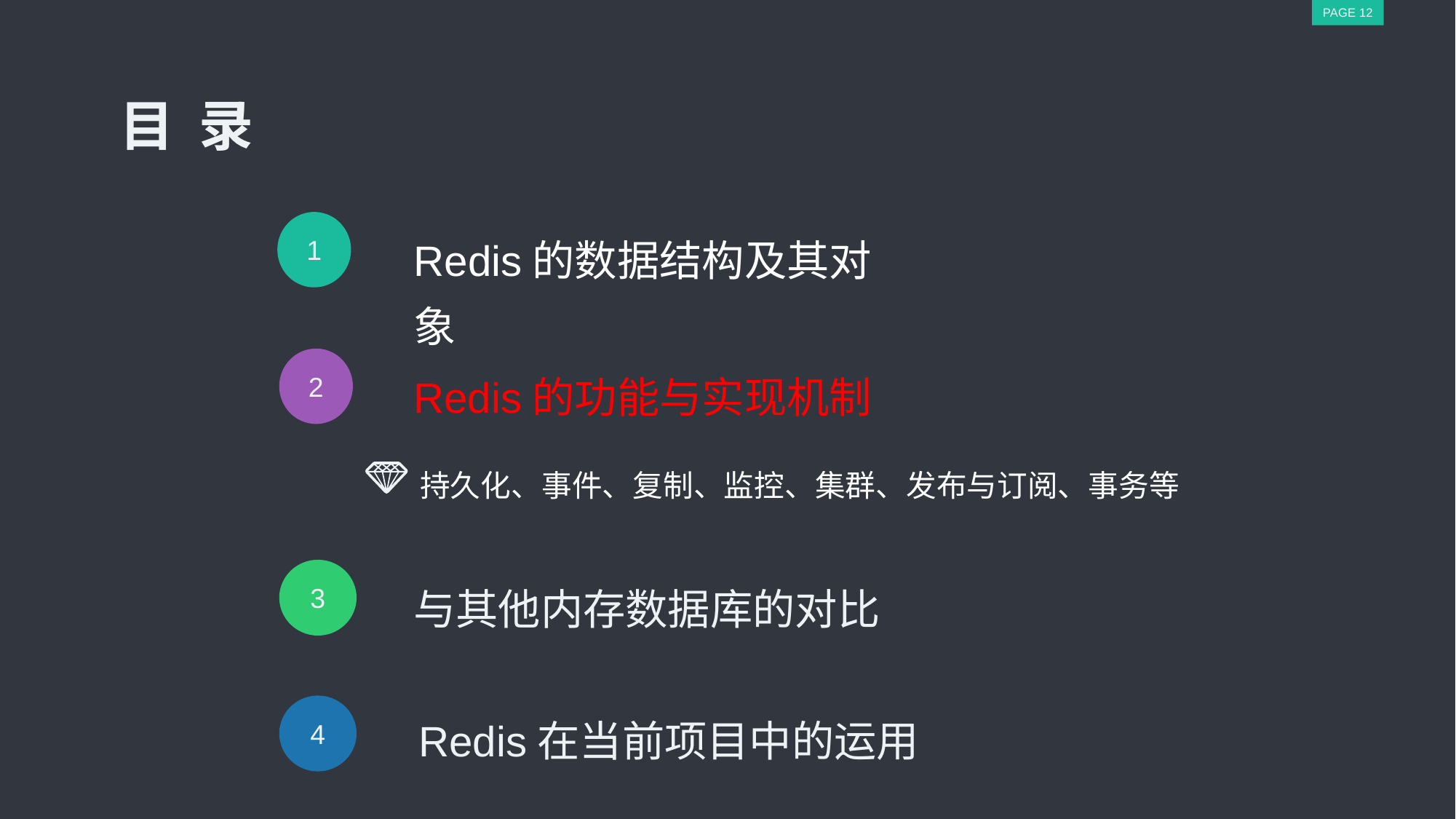

PAGE 12
目  录
1
Redis的数据结构及其对象
2
Redis的功能与实现机制
持久化、事件、复制、监控、集群、发布与订阅、事务等

3
与其他内存数据库的对比
Redis在当前项目中的运用
4